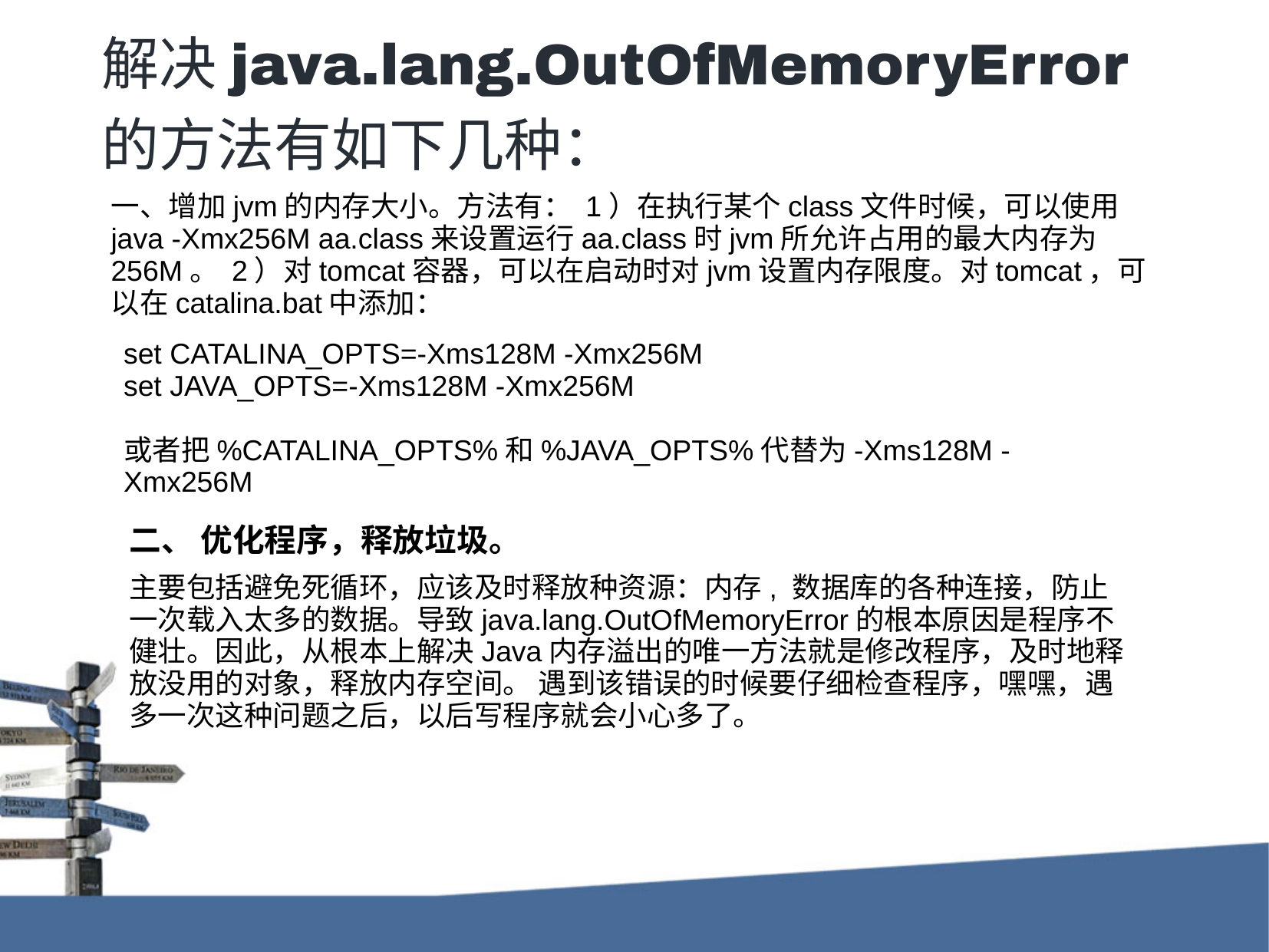

解决java.lang.OutOfMemoryError的方法有如下几种：
一、增加jvm的内存大小。方法有： 1）在执行某个class文件时候，可以使用java -Xmx256M aa.class来设置运行aa.class时jvm所允许占用的最大内存为256M。 2）对tomcat容器，可以在启动时对jvm设置内存限度。对tomcat，可以在catalina.bat中添加：
set CATALINA_OPTS=-Xms128M -Xmx256M
set JAVA_OPTS=-Xms128M -Xmx256M

或者把%CATALINA_OPTS%和%JAVA_OPTS%代替为-Xms128M -Xmx256M
二、 优化程序，释放垃圾。
主要包括避免死循环，应该及时释放种资源：内存, 数据库的各种连接，防止一次载入太多的数据。导致java.lang.OutOfMemoryError的根本原因是程序不健壮。因此，从根本上解决Java内存溢出的唯一方法就是修改程序，及时地释放没用的对象，释放内存空间。 遇到该错误的时候要仔细检查程序，嘿嘿，遇多一次这种问题之后，以后写程序就会小心多了。